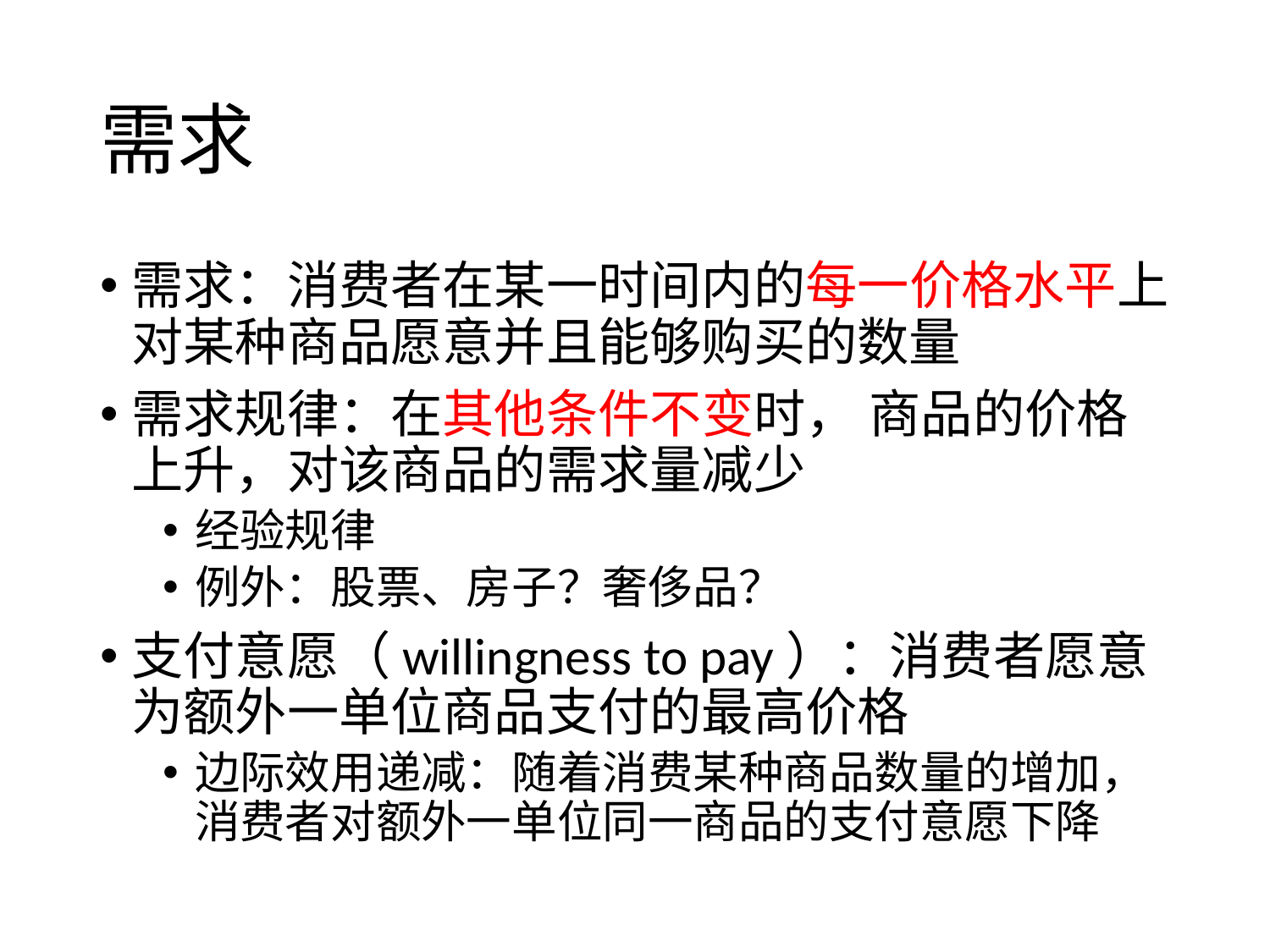

# 需求
需求：消费者在某一时间内的每一价格水平上对某种商品愿意并且能够购买的数量
需求规律：在其他条件不变时， 商品的价格上升，对该商品的需求量减少
经验规律
例外：股票、房子？奢侈品？
支付意愿（willingness to pay）：消费者愿意为额外一单位商品支付的最高价格
边际效用递减：随着消费某种商品数量的增加，消费者对额外一单位同一商品的支付意愿下降